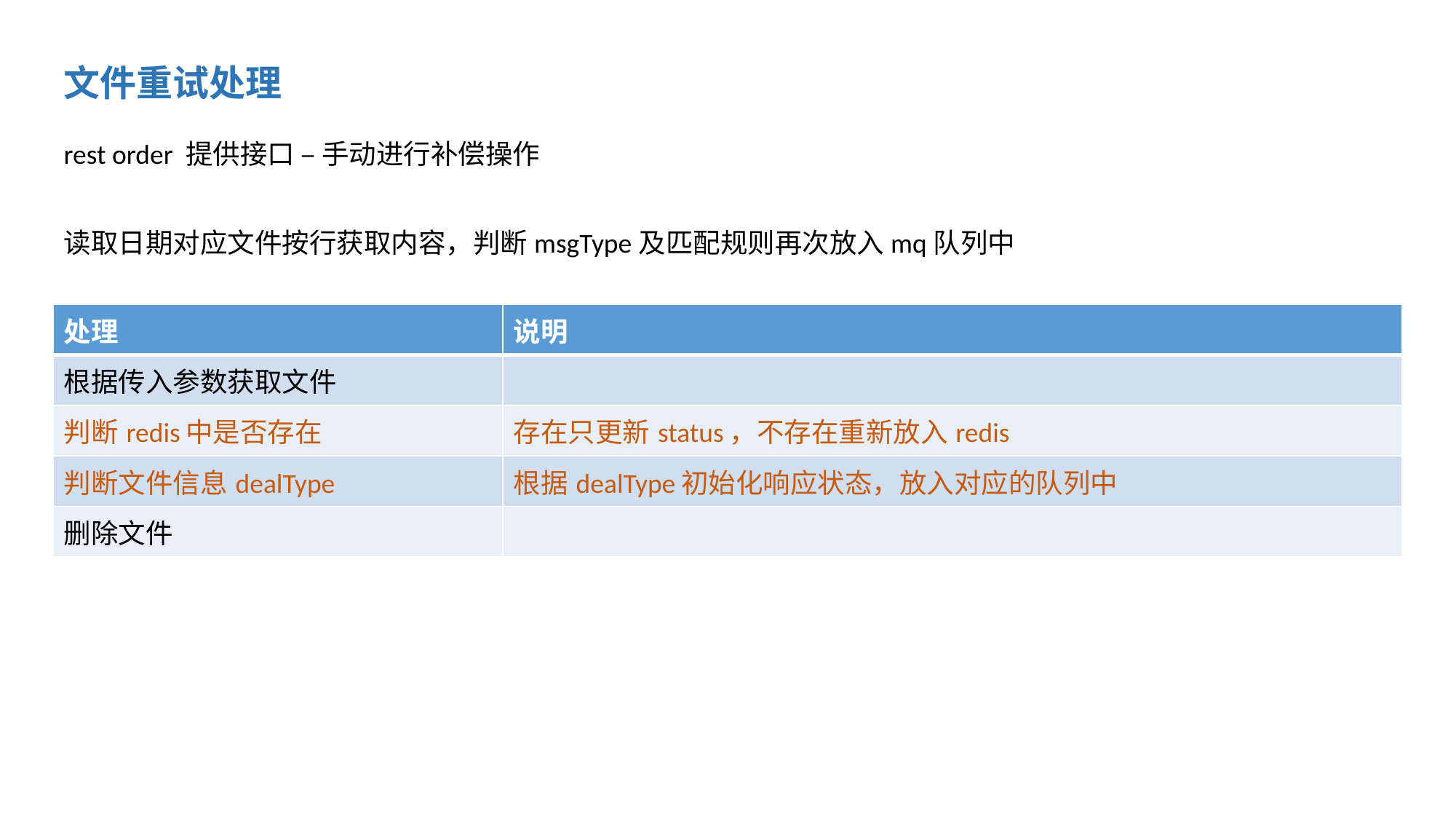

文件重试处理

rest order 提供接口 – 手动进行补偿操作

读取日期对应文件按行获取内容，判断msgType及匹配规则再次放入mq队列中

| 处理 | 说明 |
| --- | --- |
| 根据传入参数获取文件 |  |
| 判断redis中是否存在 | 存在只更新status，不存在重新放入redis |
| 判断文件信息dealType | 根据dealType初始化响应状态，放入对应的队列中 |
| 删除文件 |  |